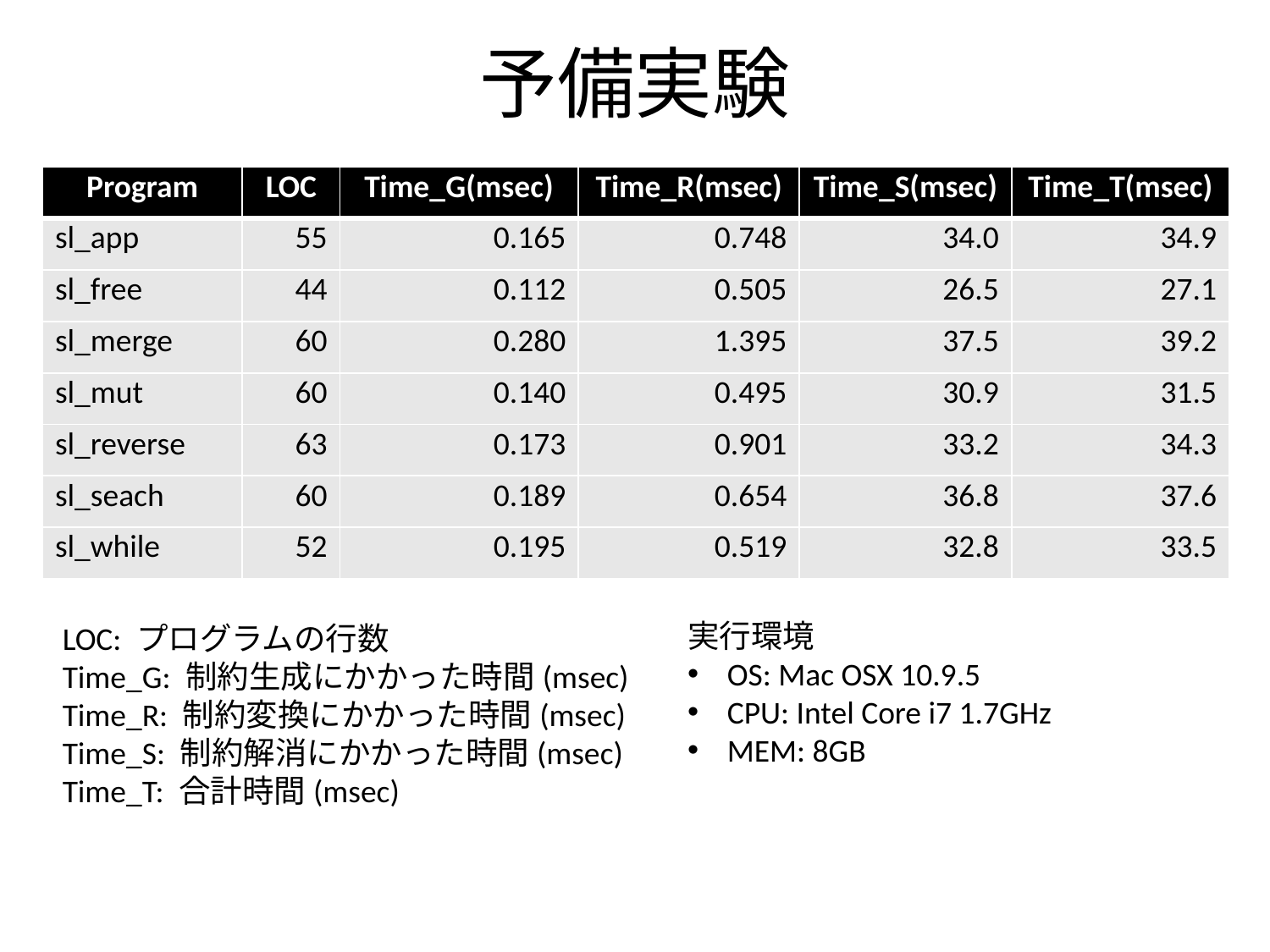

# 予備実験
| Program | LOC | Time\_G(msec) | Time\_R(msec) | Time\_S(msec) | Time\_T(msec) |
| --- | --- | --- | --- | --- | --- |
| sl\_app | 55 | 0.165 | 0.748 | 34.0 | 34.9 |
| sl\_free | 44 | 0.112 | 0.505 | 26.5 | 27.1 |
| sl\_merge | 60 | 0.280 | 1.395 | 37.5 | 39.2 |
| sl\_mut | 60 | 0.140 | 0.495 | 30.9 | 31.5 |
| sl\_reverse | 63 | 0.173 | 0.901 | 33.2 | 34.3 |
| sl\_seach | 60 | 0.189 | 0.654 | 36.8 | 37.6 |
| sl\_while | 52 | 0.195 | 0.519 | 32.8 | 33.5 |
実行環境
OS: Mac OSX 10.9.5
CPU: Intel Core i7 1.7GHz
MEM: 8GB

LOC: プログラムの行数
Time_G: 制約生成にかかった時間(msec)
Time_R: 制約変換にかかった時間(msec)
Time_S: 制約解消にかかった時間(msec)
Time_T: 合計時間(msec)